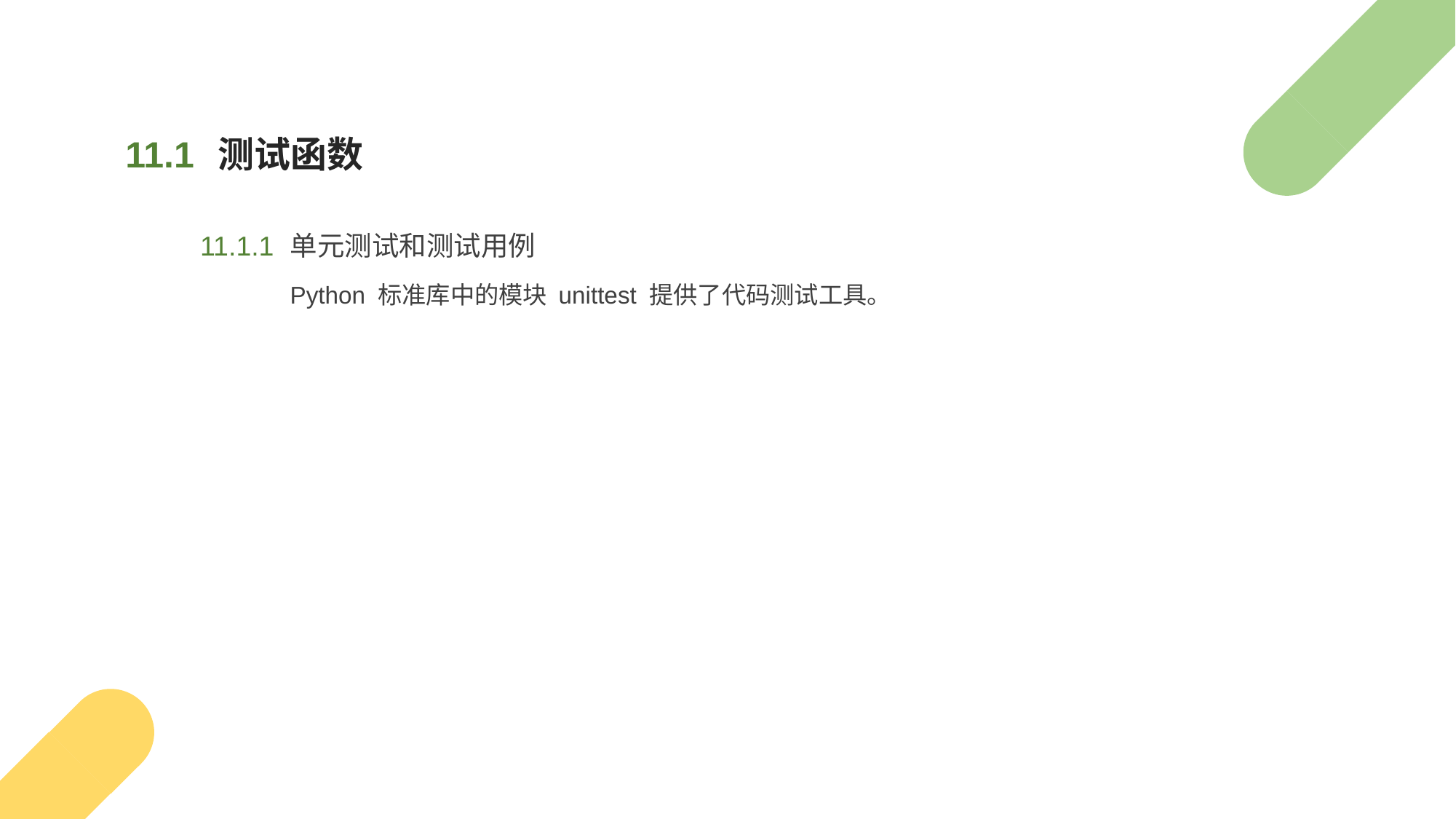

测试函数
11.1
单元测试和测试用例
11.1.1
Python 标准库中的模块 unittest 提供了代码测试工具。